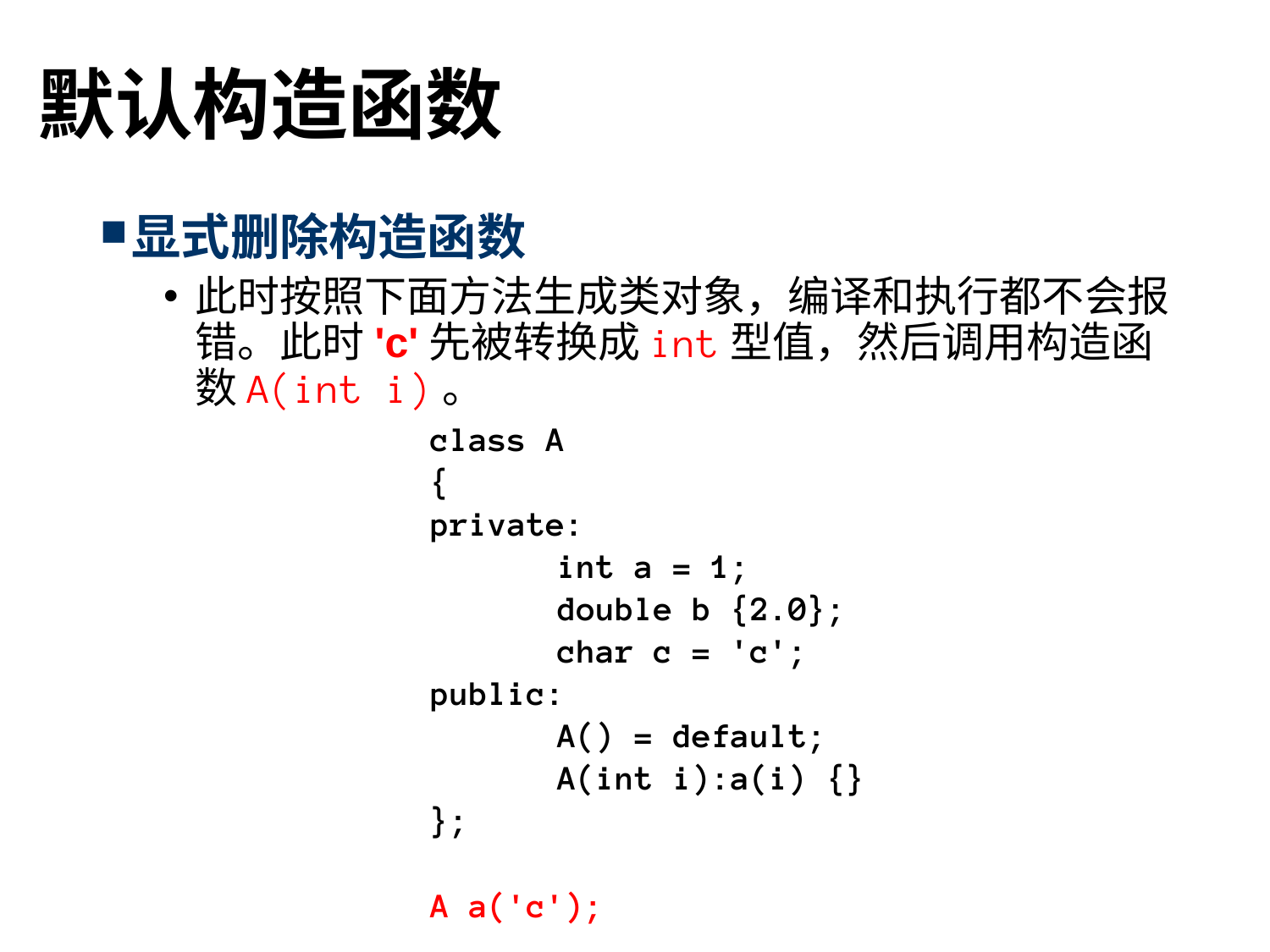

# 默认构造函数
显式删除构造函数
此时按照下面方法生成类对象，编译和执行都不会报错。此时'c'先被转换成int型值，然后调用构造函数A(int i)。

class A
{
private:
	int a = 1;
	double b {2.0};
	char c = 'c';
public:
	A() = default;
	A(int i):a(i) {}
};

A a('c');